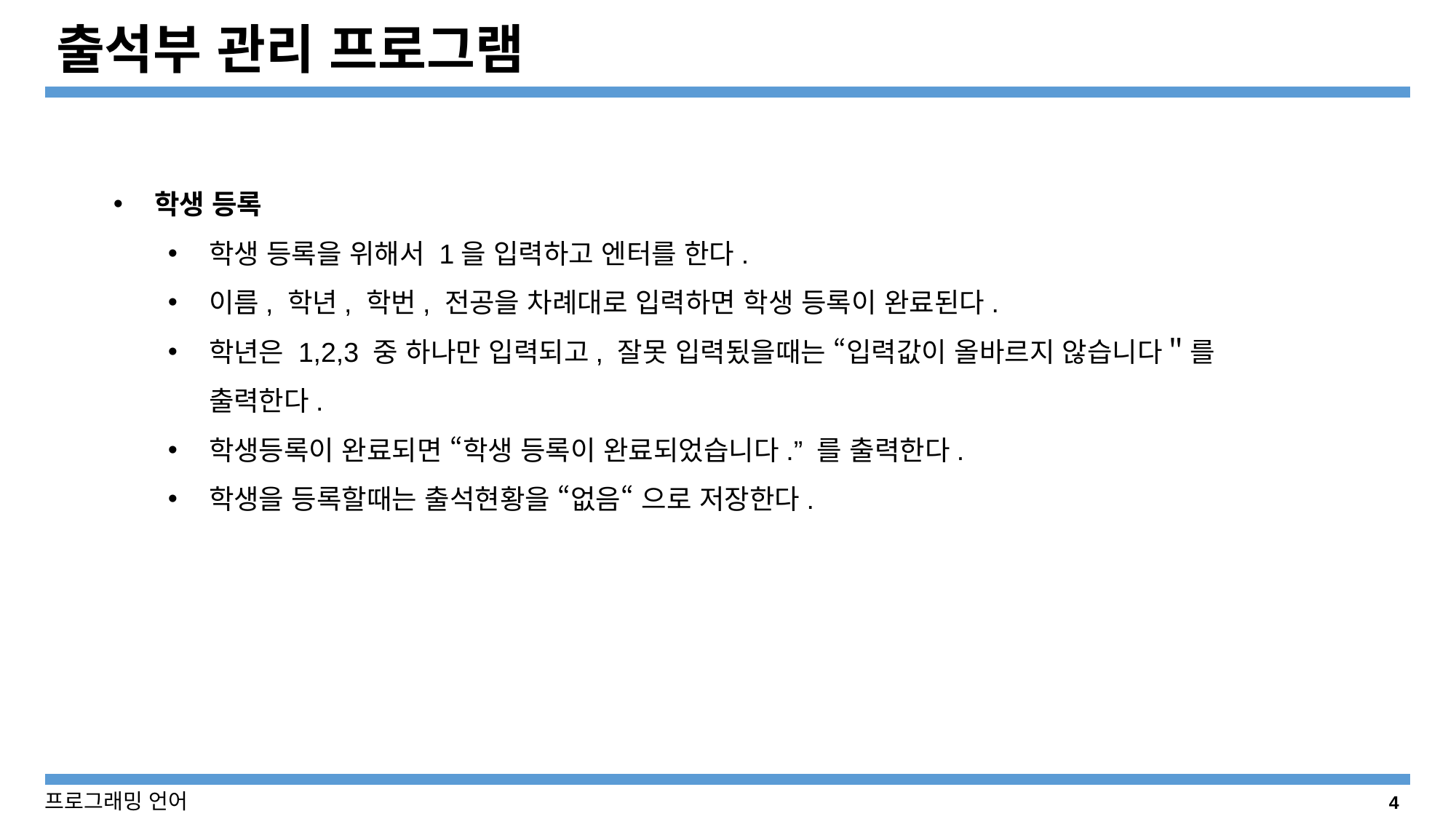

# 출석부 관리 프로그램
학생 등록
학생 등록을 위해서 1을 입력하고 엔터를 한다.
이름, 학년, 학번, 전공을 차례대로 입력하면 학생 등록이 완료된다.
학년은 1,2,3 중 하나만 입력되고, 잘못 입력됬을때는 “입력값이 올바르지 않습니다＂를 출력한다.
학생등록이 완료되면 “학생 등록이 완료되었습니다.” 를 출력한다.
학생을 등록할때는 출석현황을 “없음“ 으로 저장한다.
4